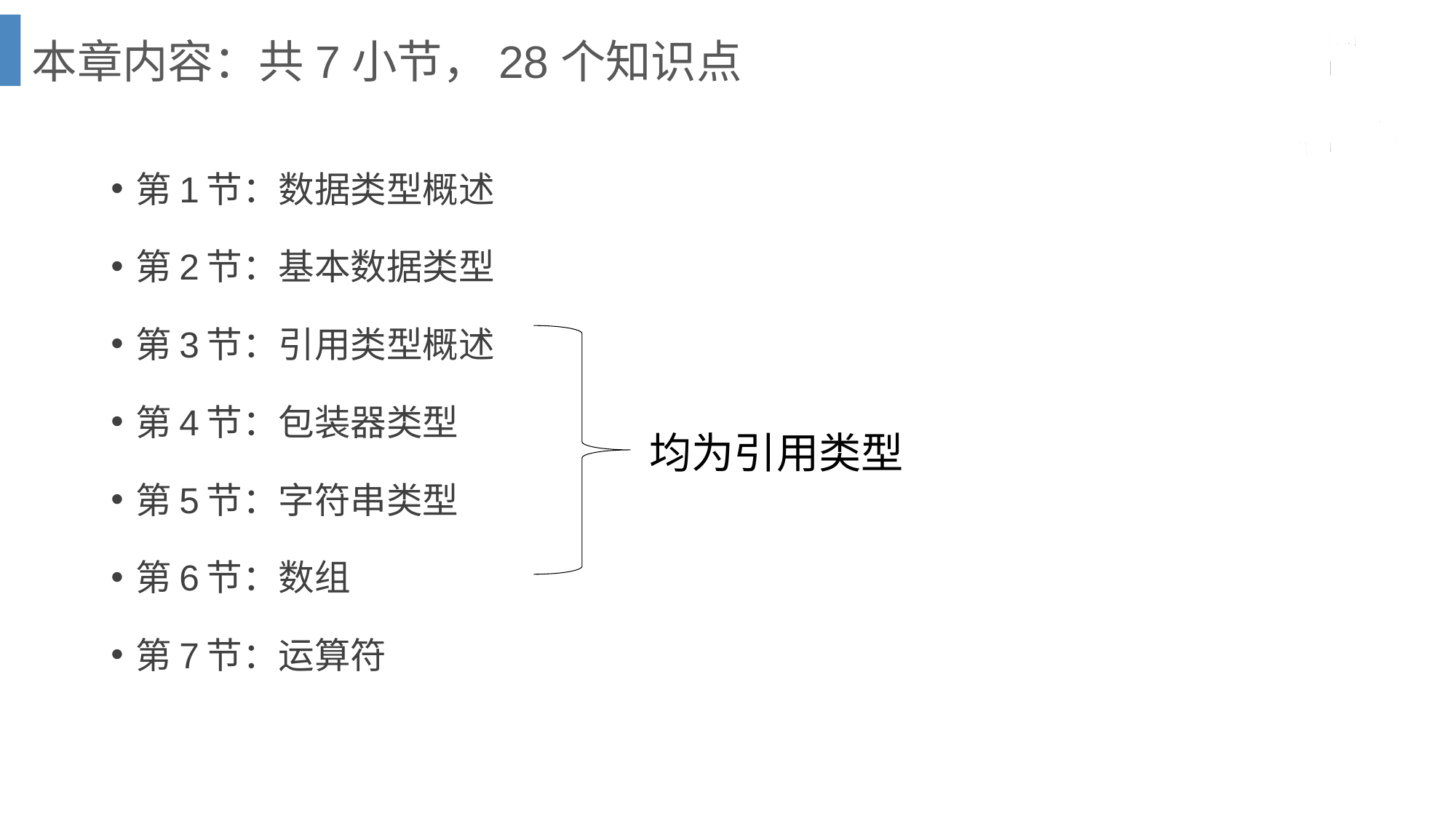

# 本章内容：共7小节，28个知识点
第1节：数据类型概述
第2节：基本数据类型
第3节：引用类型概述
第4节：包装器类型
第5节：字符串类型
第6节：数组
第7节：运算符

均为引用类型